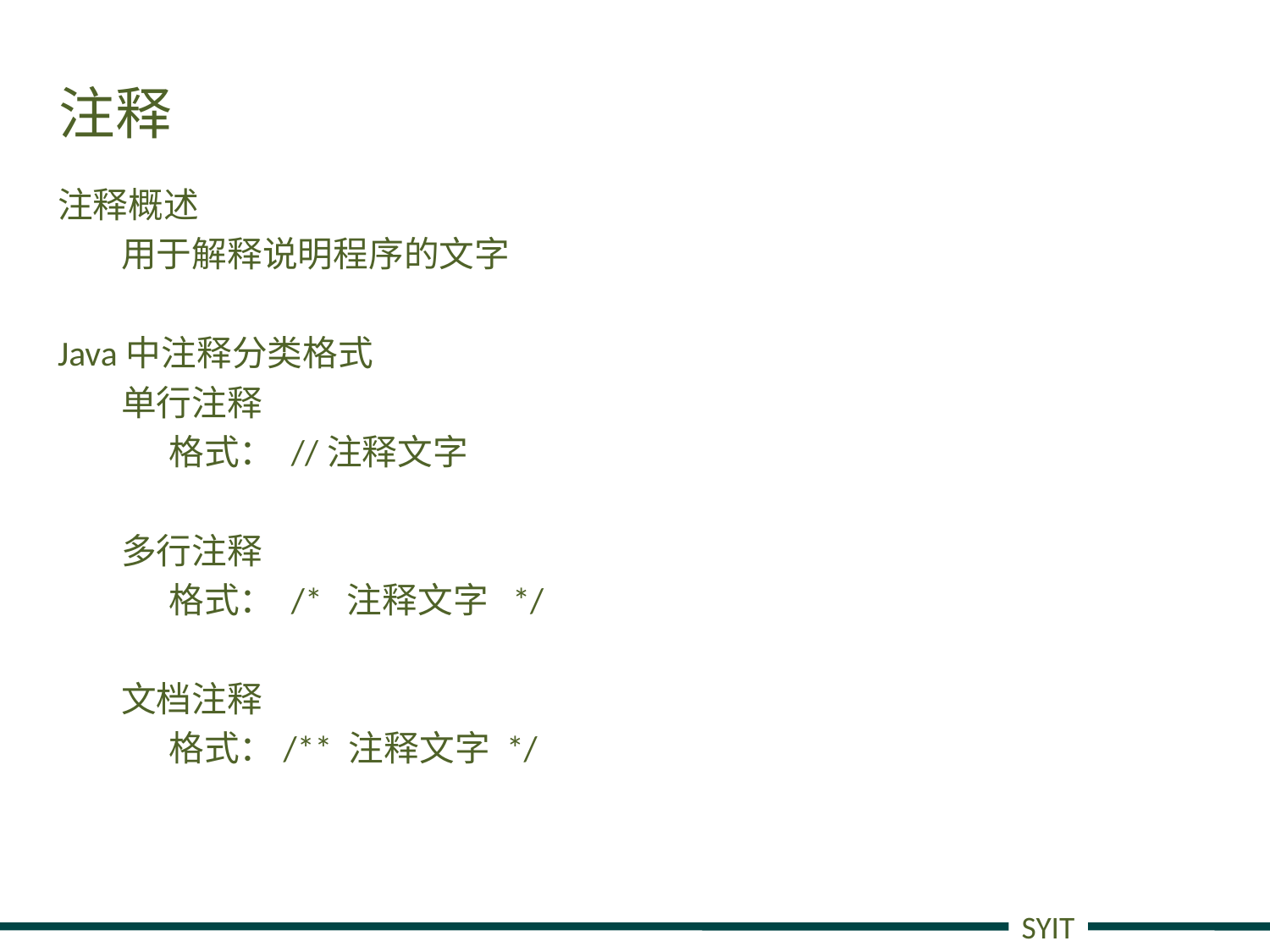

# 注释
注释概述
用于解释说明程序的文字

Java中注释分类格式
单行注释
	格式： //注释文字

多行注释
	格式： /*  注释文字  */

文档注释
	格式：/** 注释文字 */

SYIT